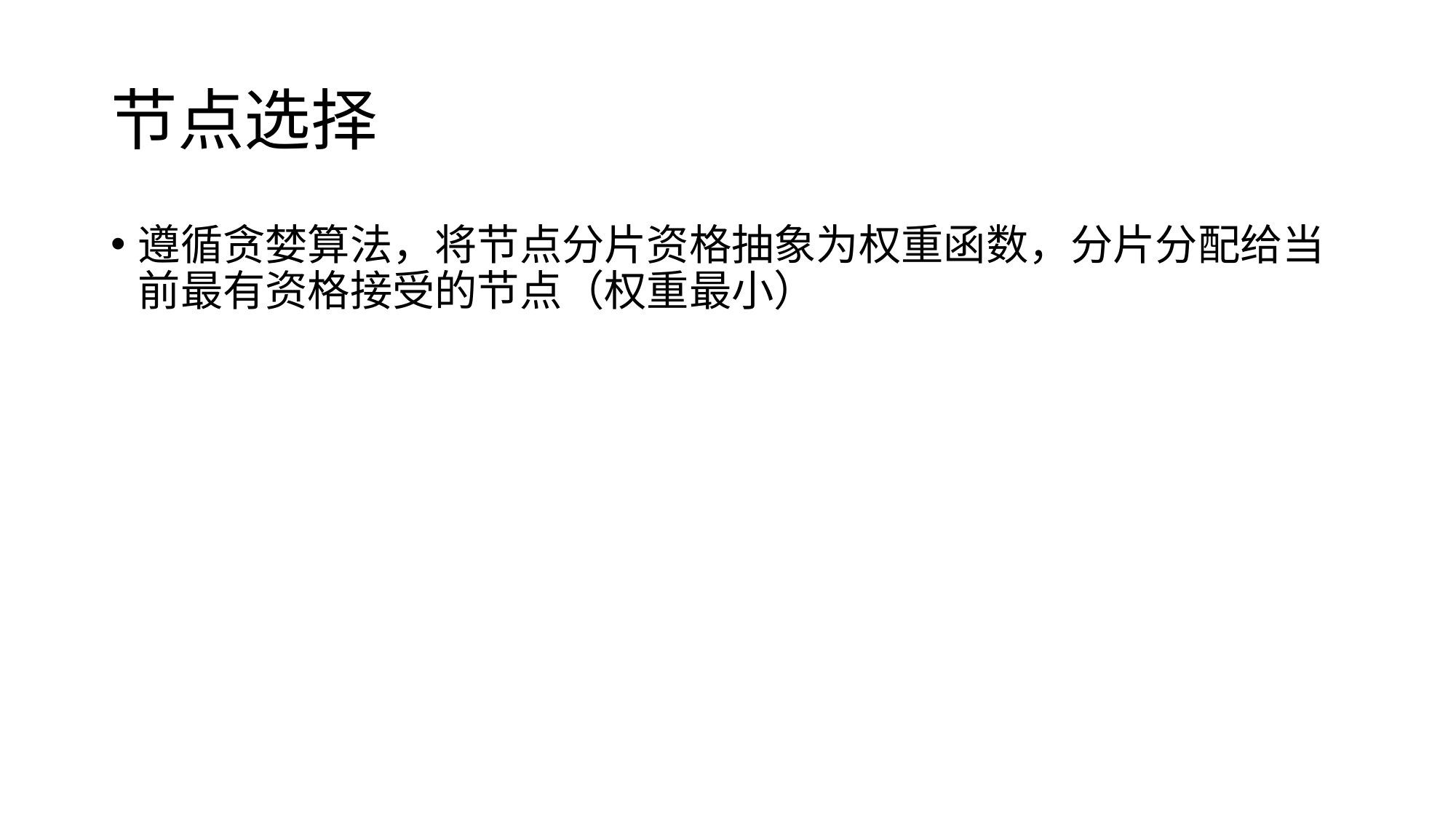

# 节点选择
遵循贪婪算法，将节点分片资格抽象为权重函数，分片分配给当前最有资格接受的节点（权重最小）